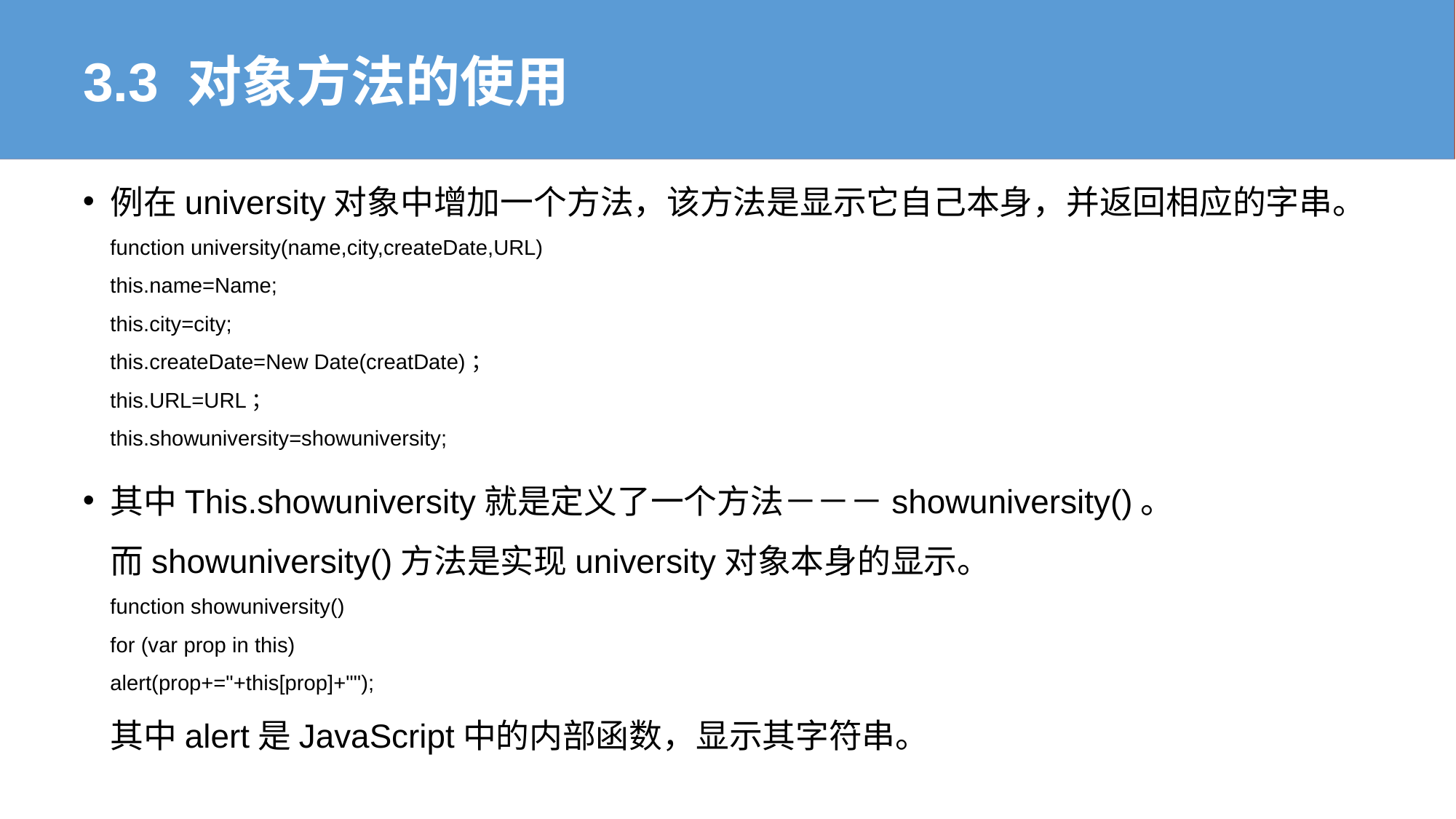

3.3 对象方法的使用

例在university对象中增加一个方法，该方法是显示它自己本身，并返回相应的字串。
function university(name,city,createDate,URL)
this.name=Name;
this.city=city;
this.createDate=New Date(creatDate)；
this.URL=URL；
this.showuniversity=showuniversity;
其中This.showuniversity就是定义了一个方法－－－showuniversity()。
而showuniversity()方法是实现university对象本身的显示。
function showuniversity()
for (var prop in this)
alert(prop+="+this[prop]+"");
其中alert是JavaScript中的内部函数，显示其字符串。